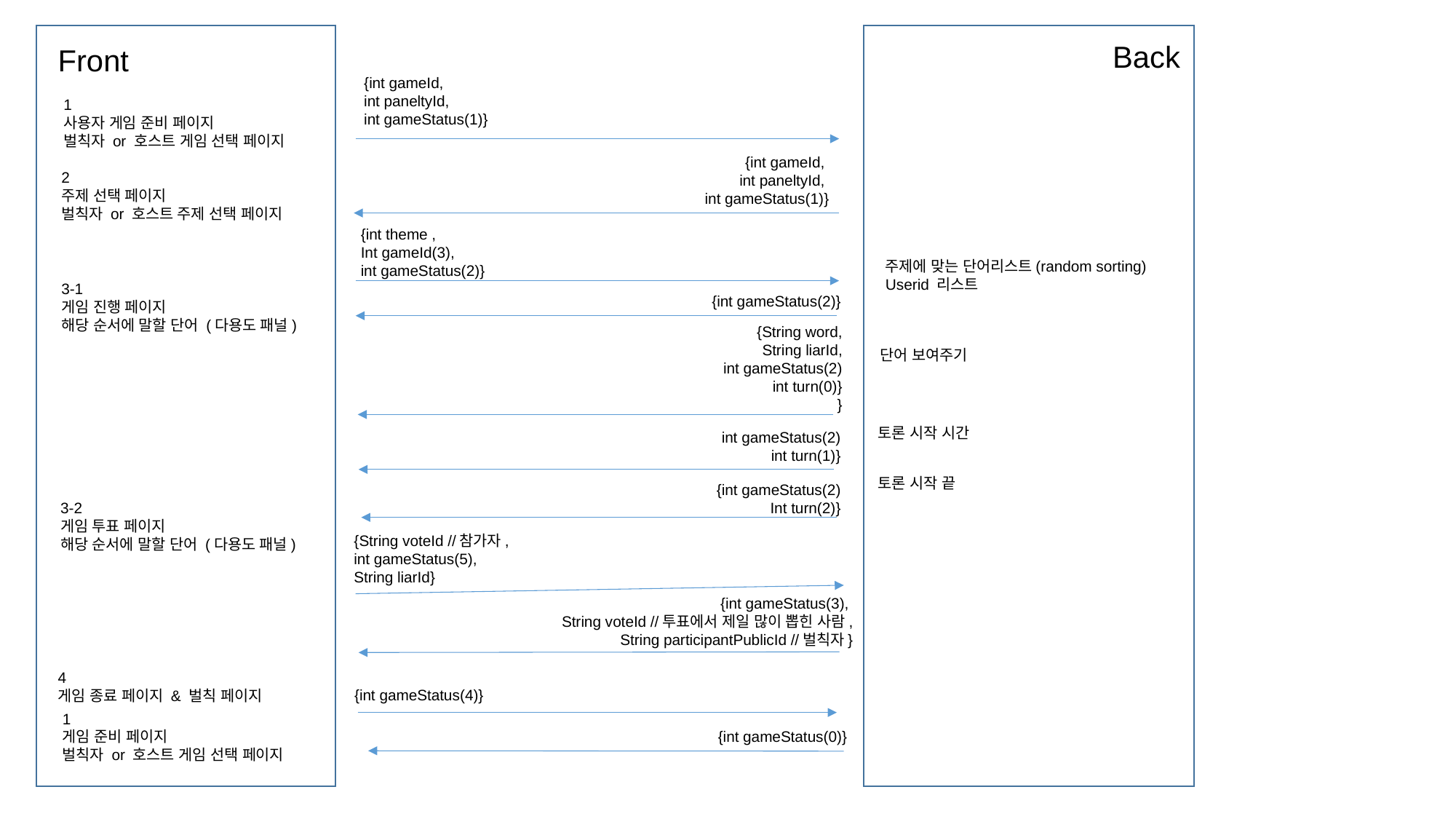

Back
Front
{int gameId,
int paneltyId,
int gameStatus(1)}
1
사용자 게임 준비 페이지
벌칙자 or 호스트 게임 선택 페이지
{int gameId,
int paneltyId,
int gameStatus(1)}
2
주제 선택 페이지
벌칙자 or 호스트 주제 선택 페이지
{int theme ,
Int gameId(3),
int gameStatus(2)}
주제에 맞는 단어리스트(random sorting)
Userid 리스트
3-1
게임 진행 페이지
해당 순서에 말할 단어 (다용도 패널)
{int gameStatus(2)}
{String word,
String liarId,
 int gameStatus(2)
int turn(0)}
}
단어 보여주기
토론 시작 시간
 int gameStatus(2)
int turn(1)}
토론 시작 끝
 {int gameStatus(2)
Int turn(2)}
3-2
게임 투표 페이지
해당 순서에 말할 단어 (다용도 패널)
{String voteId //참가자,
int gameStatus(5),
String liarId}
{int gameStatus(3),
String voteId //투표에서 제일 많이 뽑힌 사람,
String participantPublicId //벌칙자}
4
게임 종료 페이지 & 벌칙 페이지
{int gameStatus(4)}
1
게임 준비 페이지
벌칙자 or 호스트 게임 선택 페이지
{int gameStatus(0)}